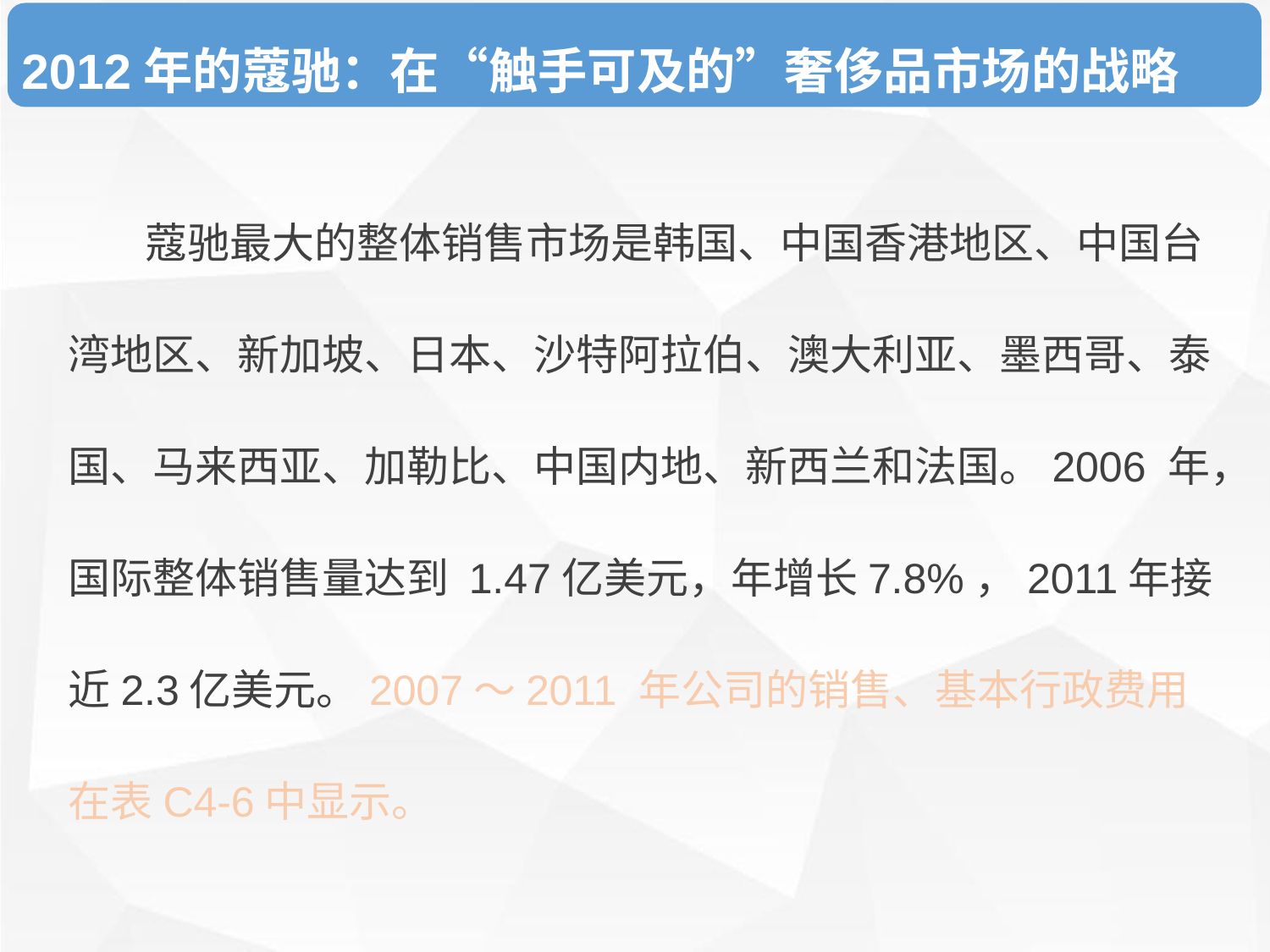

2012年的蔻驰：在“触手可及的”奢侈品市场的战略
       蔻驰最大的整体销售市场是韩国、中国香港地区、中国台湾地区、新加坡、日本、沙特阿拉伯、澳大利亚、墨西哥、泰国、马来西亚、加勒比、中国内地、新西兰和法国。2006 年，国际整体销售量达到 1.47亿美元，年增长7.8%，2011年接近2.3亿美元。2007～2011 年公司的销售、基本行政费用在表C4-6中显示。